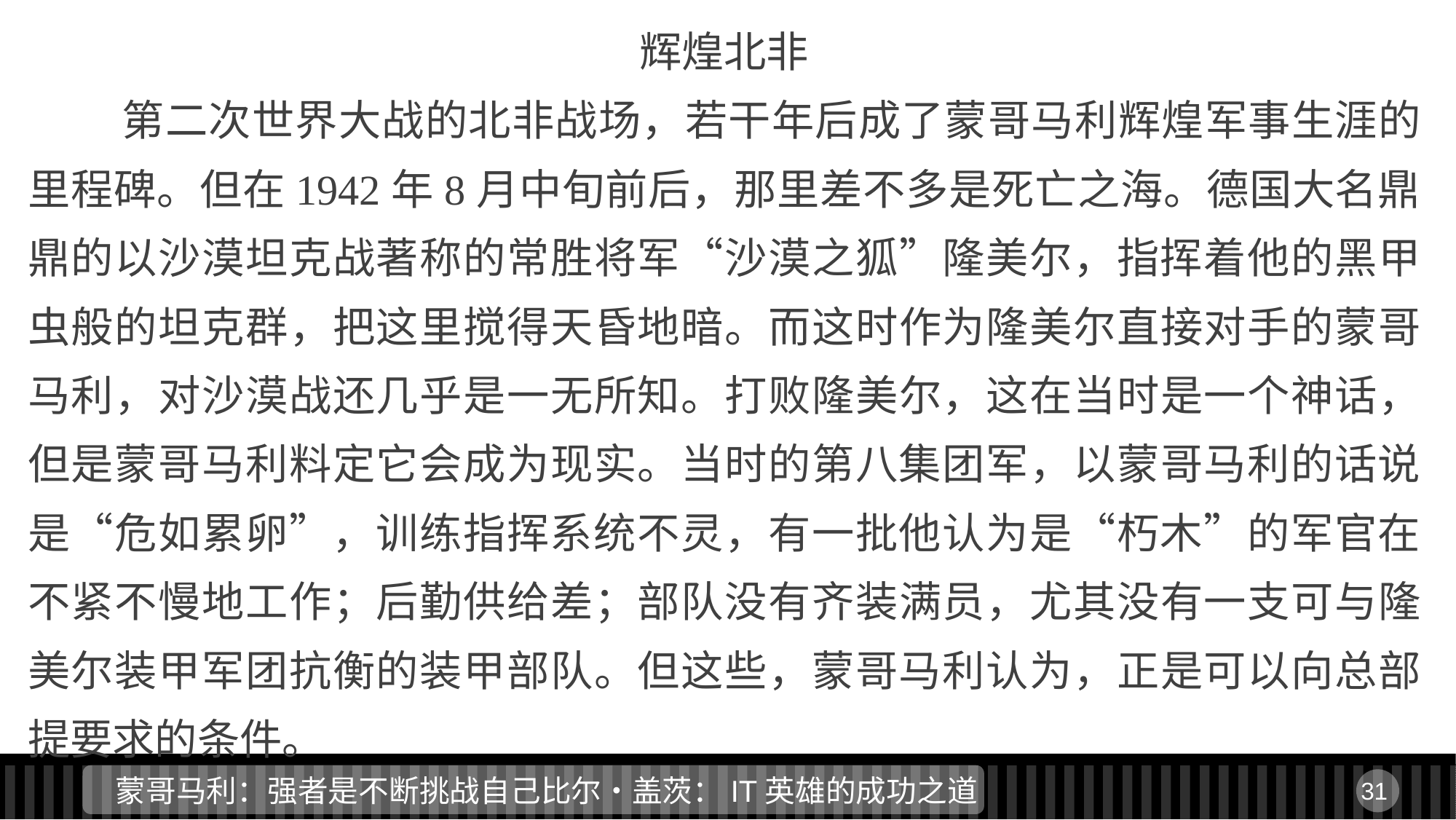

辉煌北非
        第二次世界大战的北非战场，若干年后成了蒙哥马利辉煌军事生涯的里程碑。但在1942年8月中旬前后，那里差不多是死亡之海。德国大名鼎鼎的以沙漠坦克战著称的常胜将军“沙漠之狐”隆美尔，指挥着他的黑甲虫般的坦克群，把这里搅得天昏地暗。而这时作为隆美尔直接对手的蒙哥马利，对沙漠战还几乎是一无所知。打败隆美尔，这在当时是一个神话，但是蒙哥马利料定它会成为现实。当时的第八集团军，以蒙哥马利的话说是“危如累卵”，训练指挥系统不灵，有一批他认为是“朽木”的军官在不紧不慢地工作；后勤供给差；部队没有齐装满员，尤其没有一支可与隆美尔装甲军团抗衡的装甲部队。但这些，蒙哥马利认为，正是可以向总部提要求的条件。